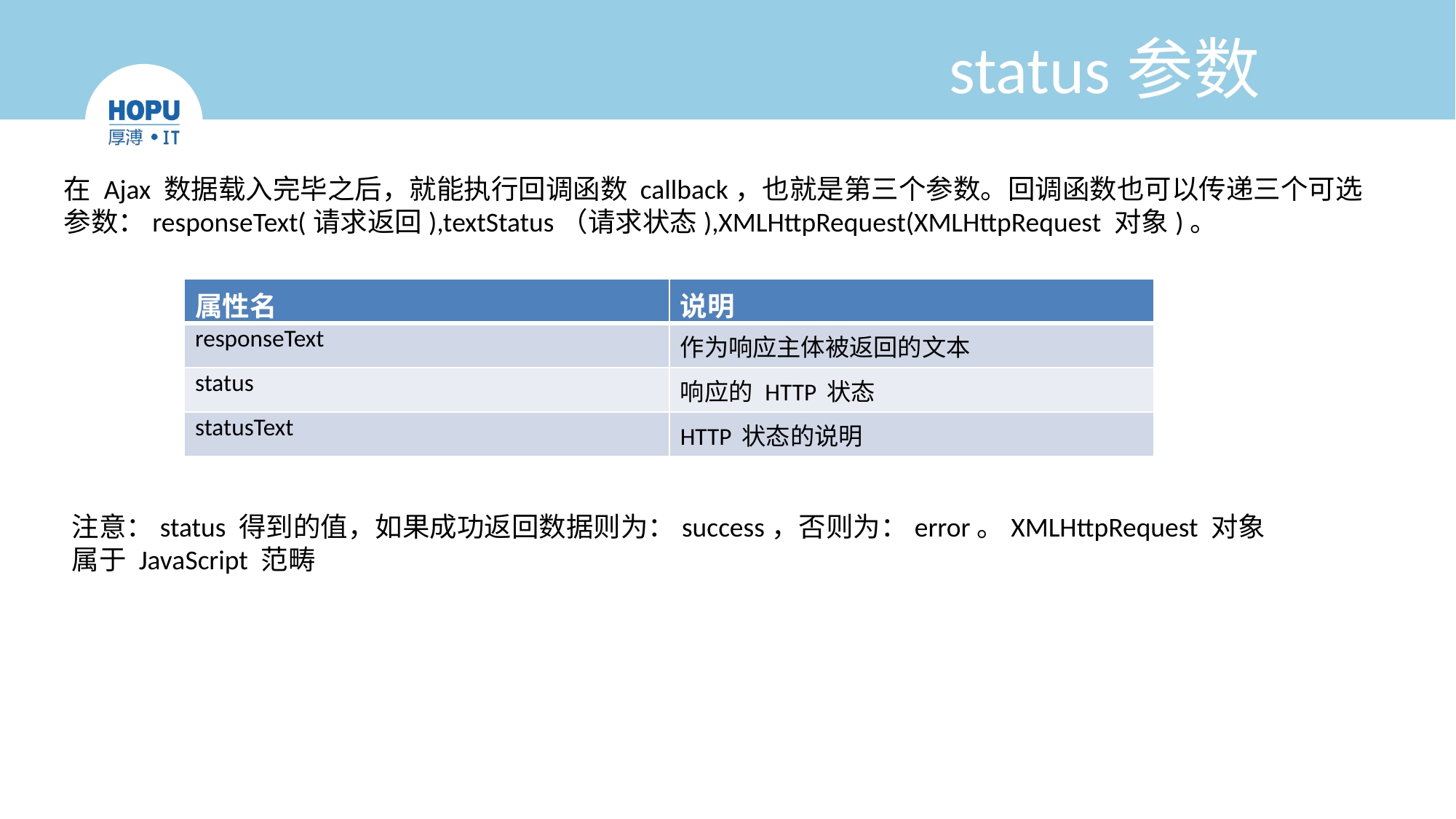

# status参数
在 Ajax 数据载入完毕之后，就能执行回调函数 callback，也就是第三个参数。回调函数也可以传递三个可选参数：responseText(请求返回),textStatus（请求状态),XMLHttpRequest(XMLHttpRequest 对象)。

| 属性名 | 说明 |
| --- | --- |
| responseText | 作为响应主体被返回的文本 |
| status | 响应的 HTTP 状态 |
| statusText | HTTP 状态的说明 |

注意：status 得到的值，如果成功返回数据则为：success，否则为：error。XMLHttpRequest 对象属于 JavaScript 范畴